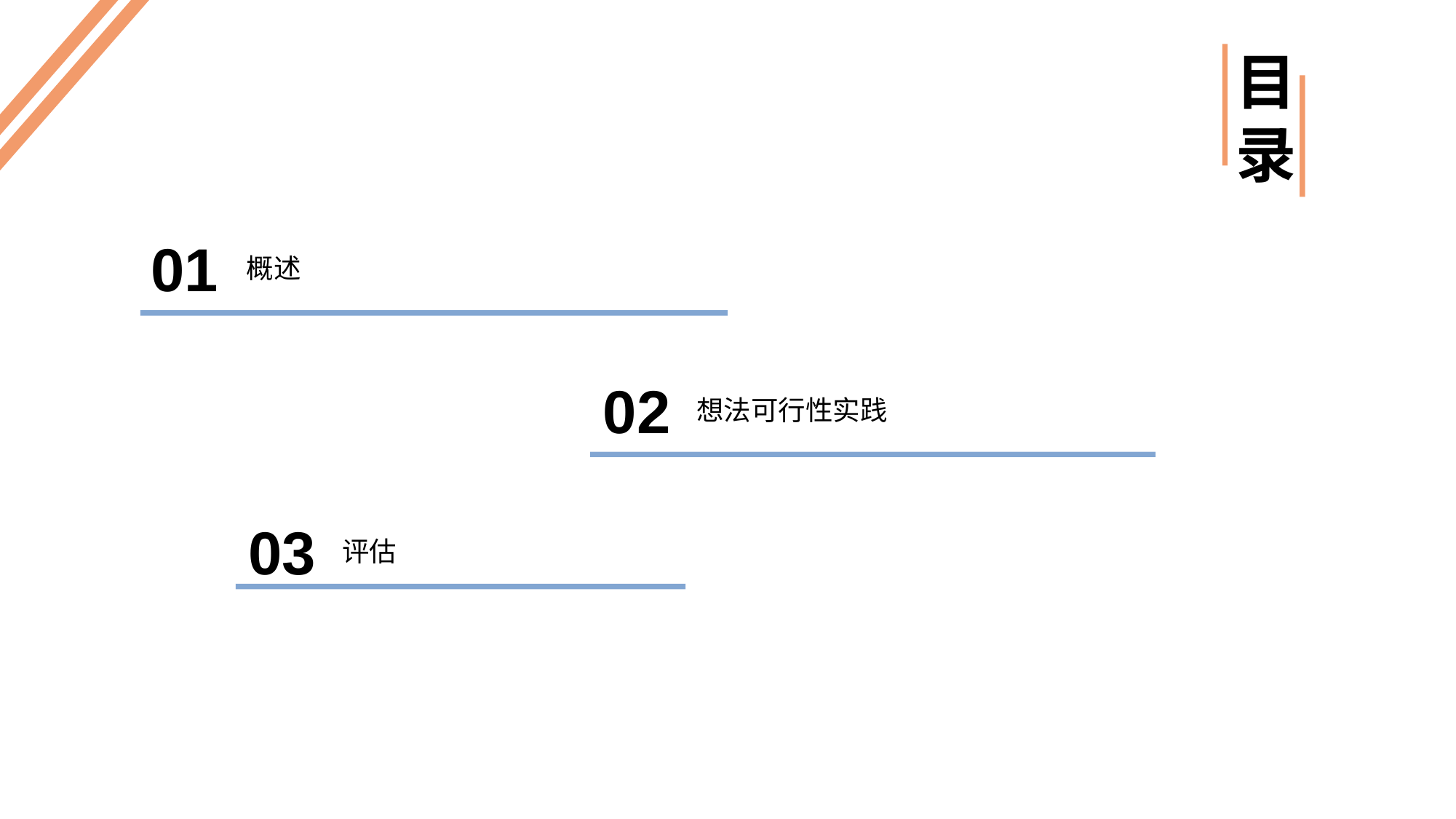

目录

01
概述

02
想法可行性实践

03
评估